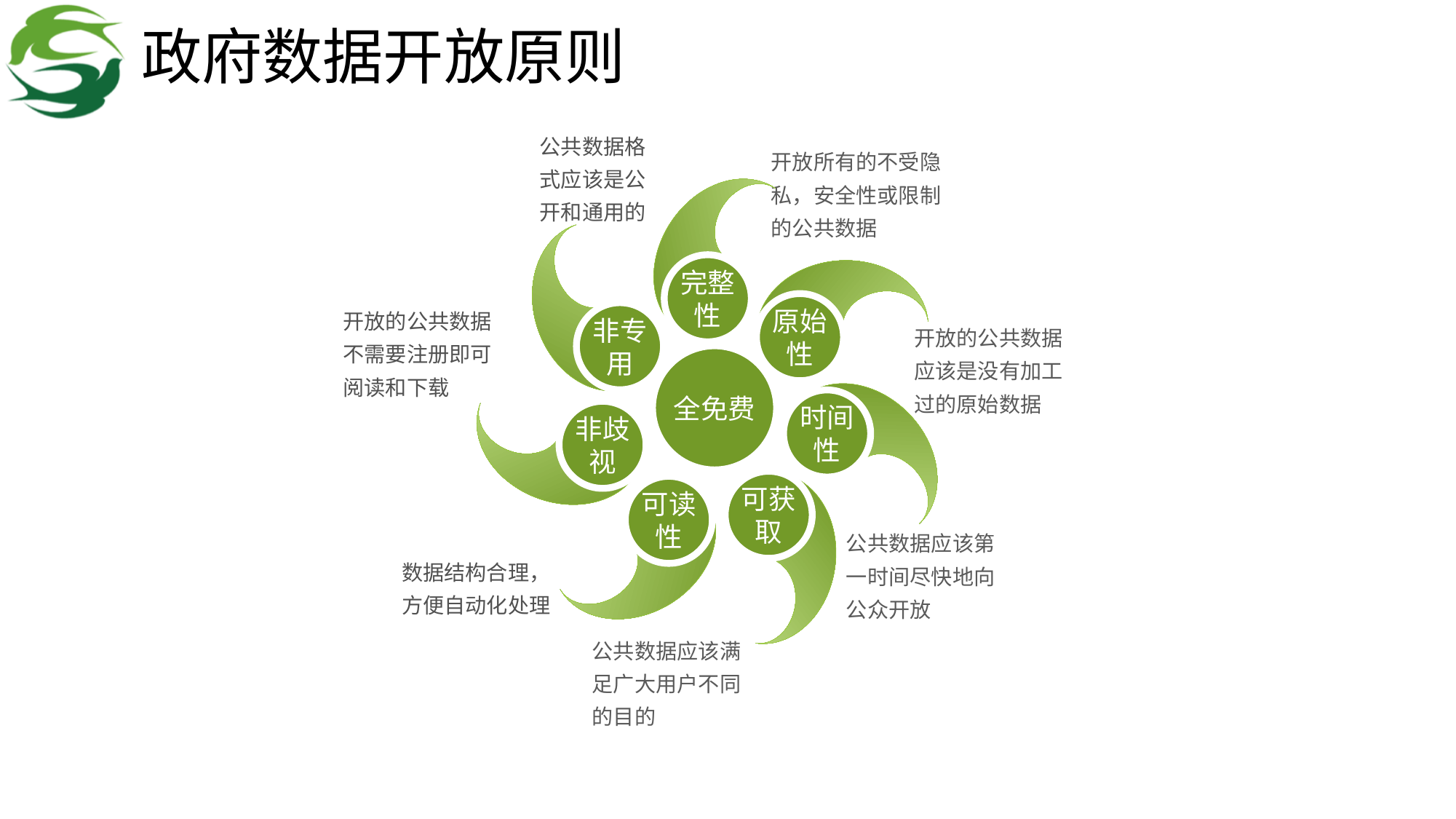

# 政府数据开放原则
公共数据格式应该是公开和通用的
开放所有的不受隐私，安全性或限制的公共数据

完整性
原始性
开放的公共数据不需要注册即可阅读和下载
非专用
开放的公共数据应该是没有加工过的原始数据
全免费

时间性
非歧视
可获取

可读性
公共数据应该第一时间尽快地向公众开放
数据结构合理，方便自动化处理
公共数据应该满足广大用户不同的目的